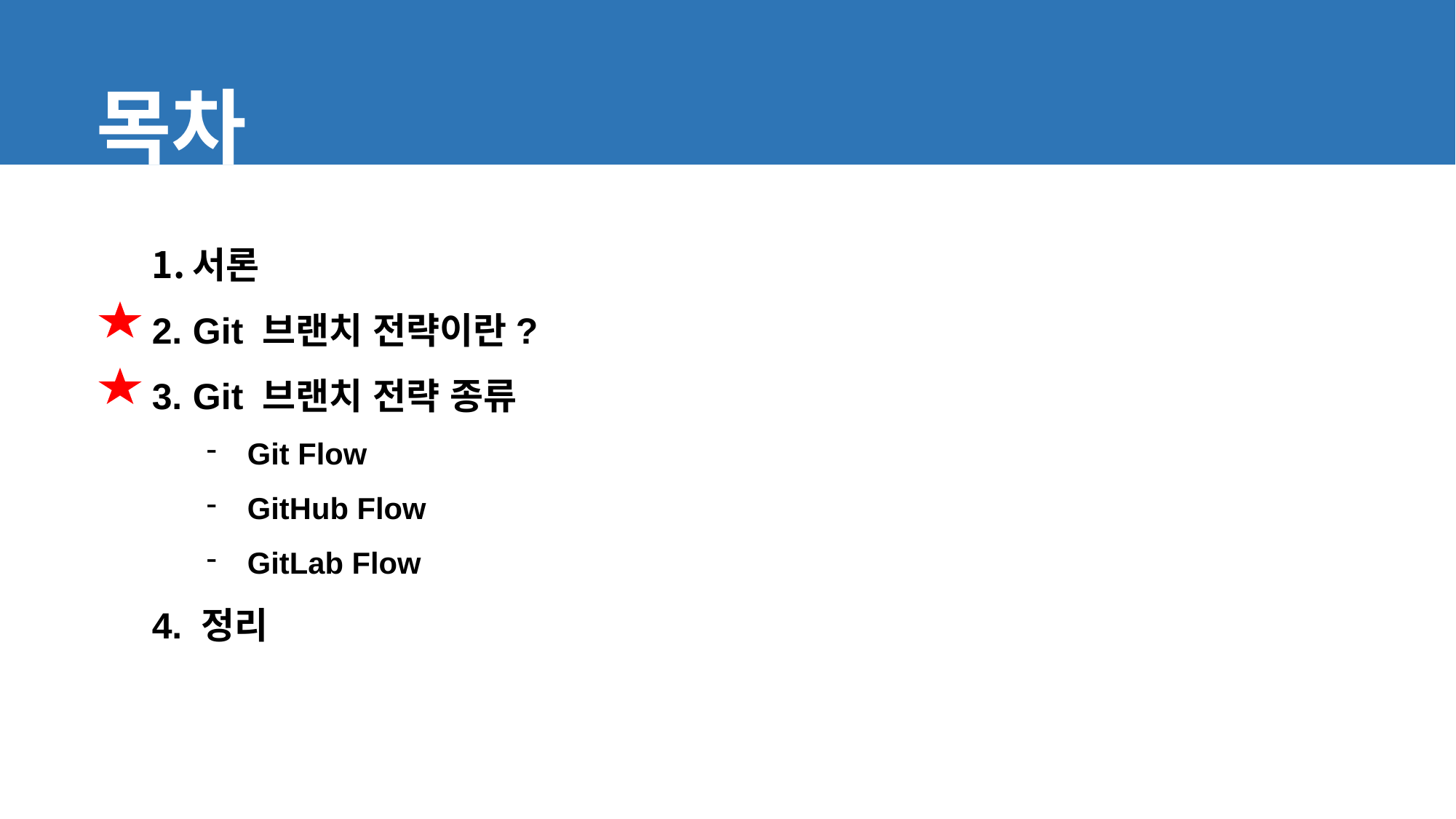

목차
서론
Git 브랜치 전략이란?
Git 브랜치 전략 종류
Git Flow
GitHub Flow
GitLab Flow
4. 정리